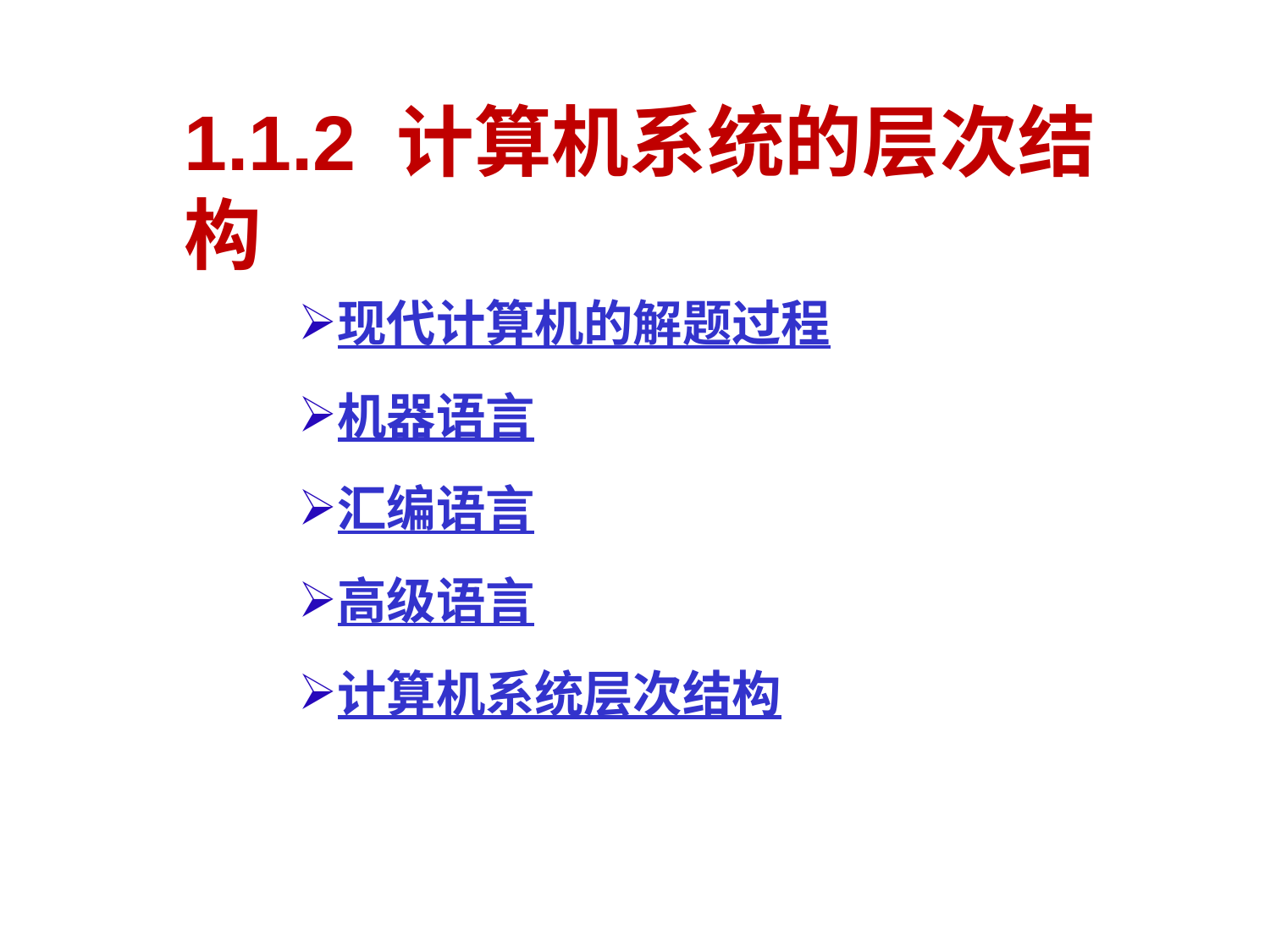

# 1.1.2 计算机系统的层次结构
现代计算机的解题过程
机器语言
汇编语言
高级语言
计算机系统层次结构